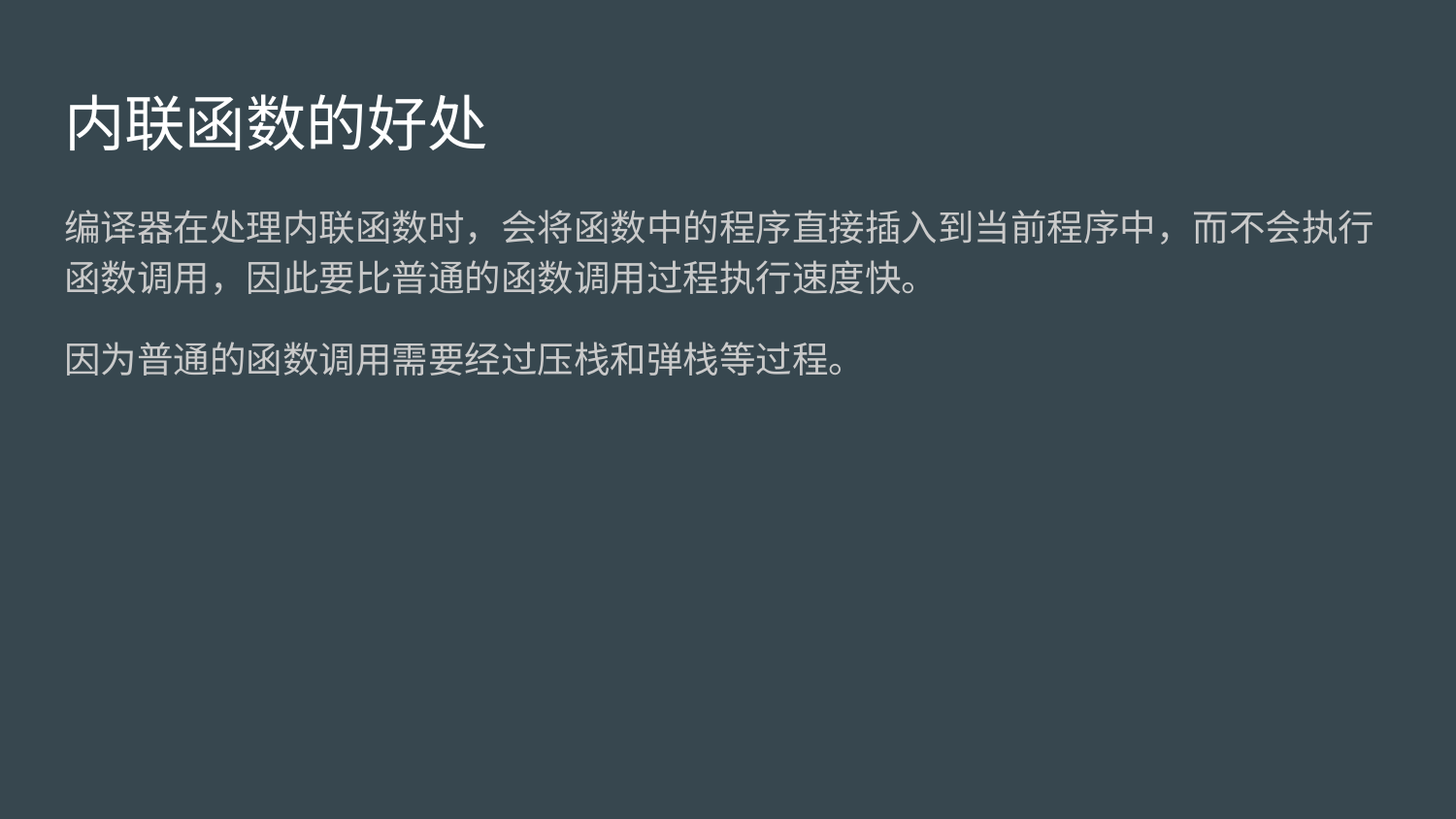

# 内联函数的好处
编译器在处理内联函数时，会将函数中的程序直接插入到当前程序中，而不会执行函数调用，因此要比普通的函数调用过程执行速度快。
因为普通的函数调用需要经过压栈和弹栈等过程。